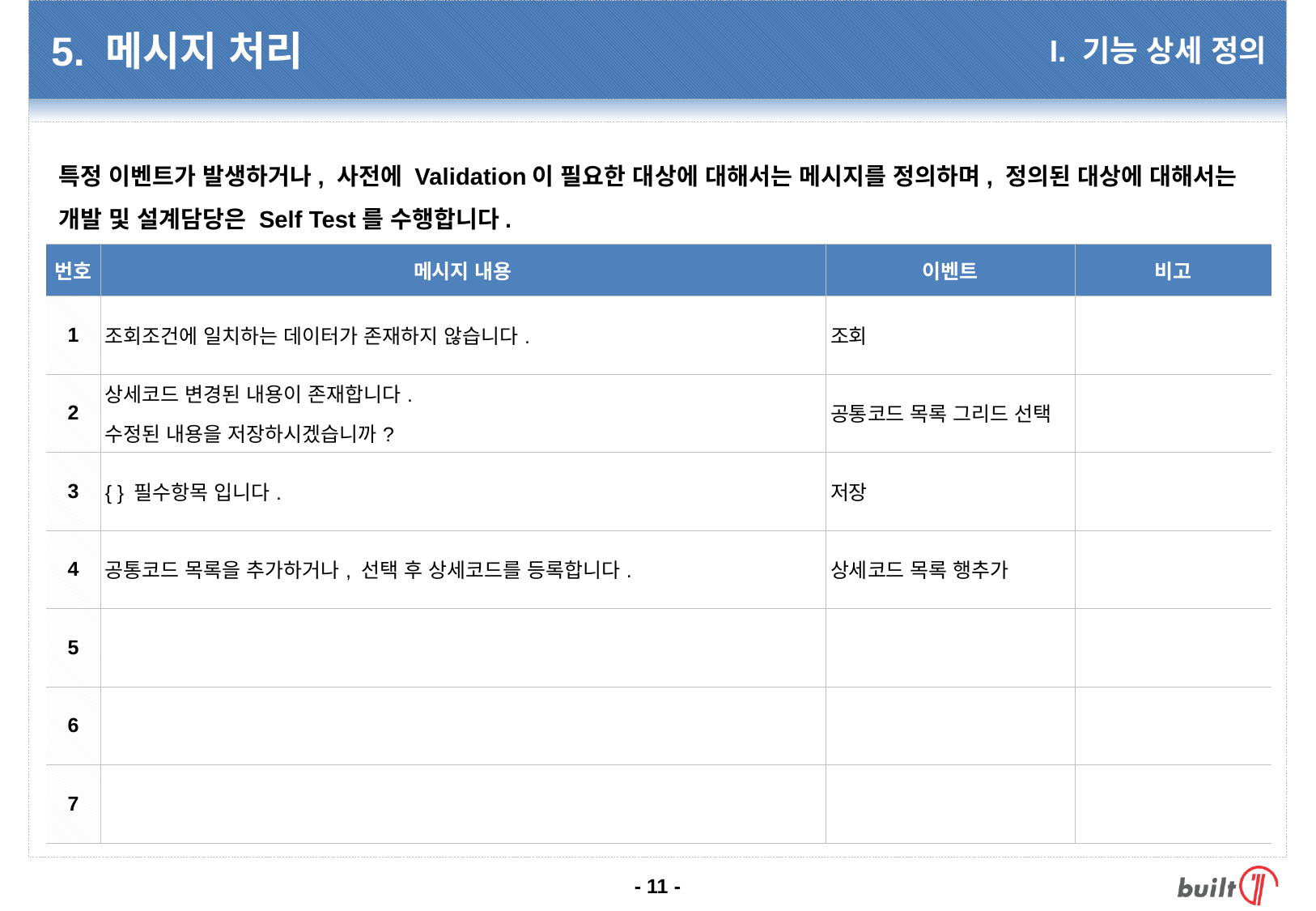

# 5. 메시지 처리
I. 기능 상세 정의
특정 이벤트가 발생하거나, 사전에 Validation이 필요한 대상에 대해서는 메시지를 정의하며, 정의된 대상에 대해서는 개발 및 설계담당은 Self Test를 수행합니다.
| 번호 | 메시지 내용 | 이벤트 | 비고 |
| --- | --- | --- | --- |
| 1 | 조회조건에 일치하는 데이터가 존재하지 않습니다. | 조회 |  |
| 2 | 상세코드 변경된 내용이 존재합니다. 수정된 내용을 저장하시겠습니까? | 공통코드 목록 그리드 선택 |  |
| 3 | { } 필수항목 입니다. | 저장 |  |
| 4 | 공통코드 목록을 추가하거나, 선택 후 상세코드를 등록합니다. | 상세코드 목록 행추가 |  |
| 5 |  |  |  |
| 6 |  |  |  |
| 7 |  |  |  |